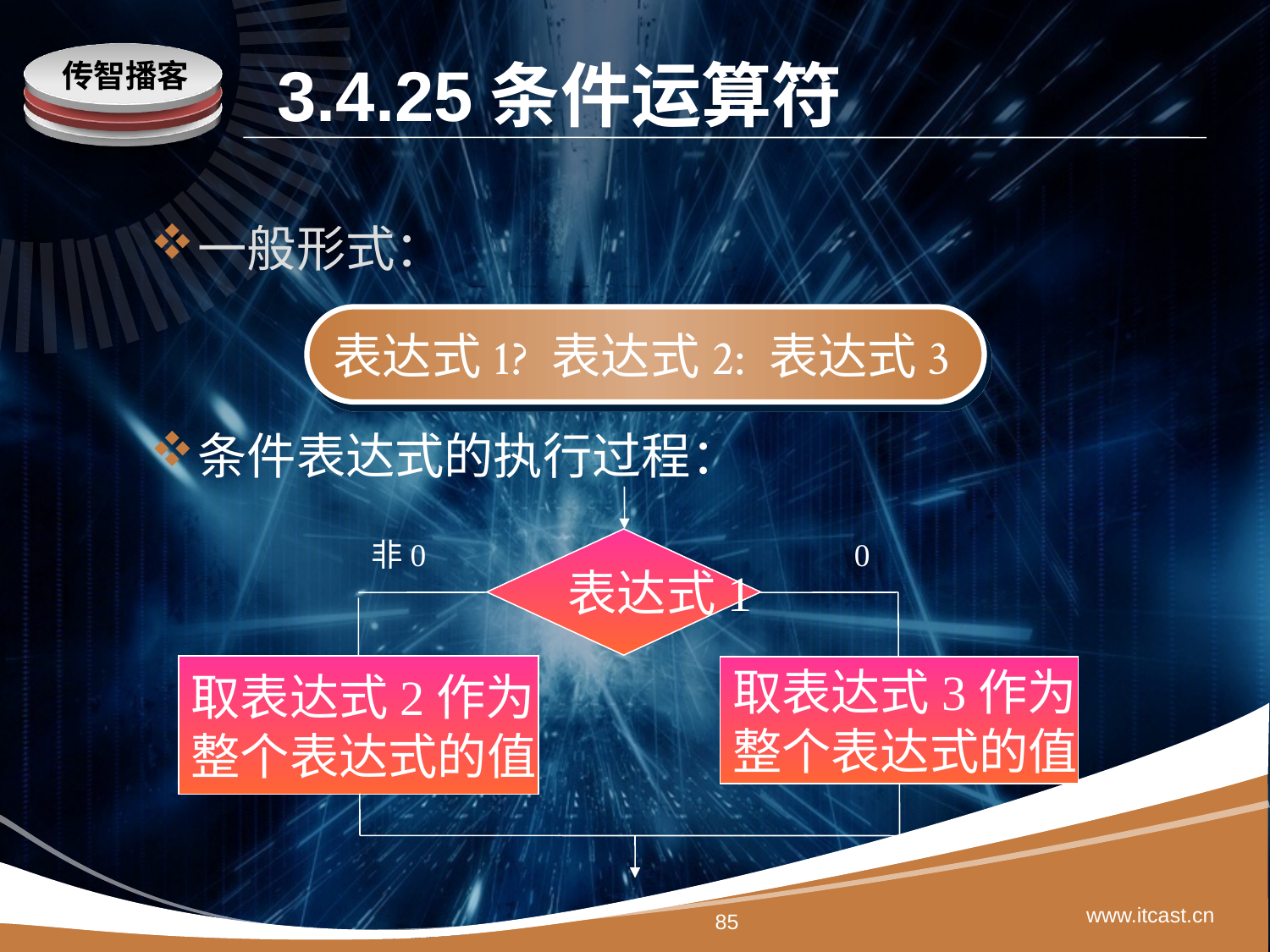

# 3.4.25条件运算符

一般形式：

条件表达式的执行过程：

表达式1? 表达式2: 表达式3

非0
表达式1
0

取表达式2作为
整个表达式的值
取表达式3作为
整个表达式的值

www.itcast.cn
85